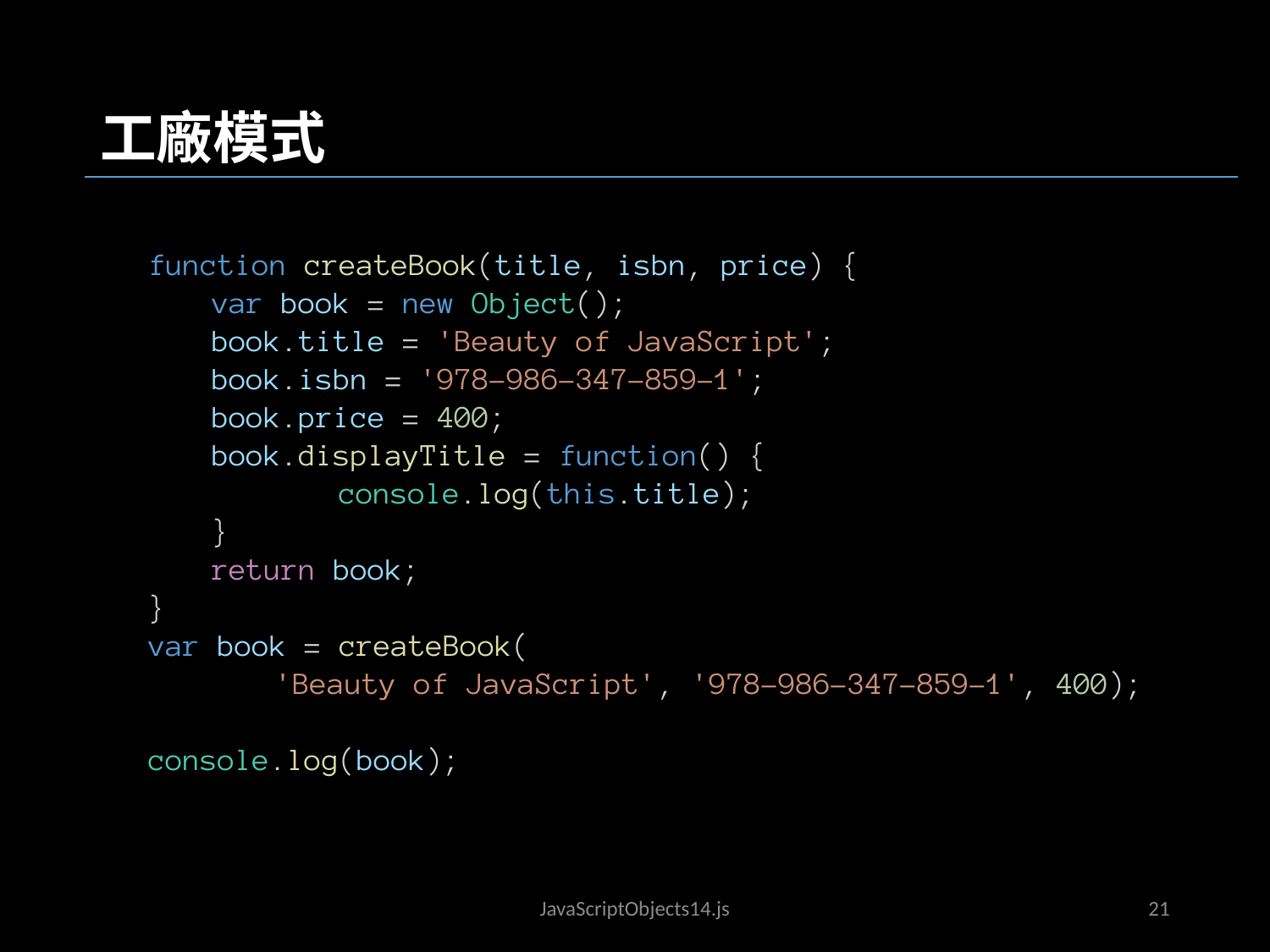

工廠模式

function createBook(title, isbn, price) {
var book = new Object();
book.title = 'Beauty of JavaScript';
book.isbn = '978-986-347-859-1';
book.price = 400;
book.displayTitle = function() {
	console.log(this.title);
}
return book;
}
var book = createBook(
	'Beauty of JavaScript', '978-986-347-859-1', 400);

console.log(book);

JavaScriptObjects02.js
JavaScriptObjects14.js
21